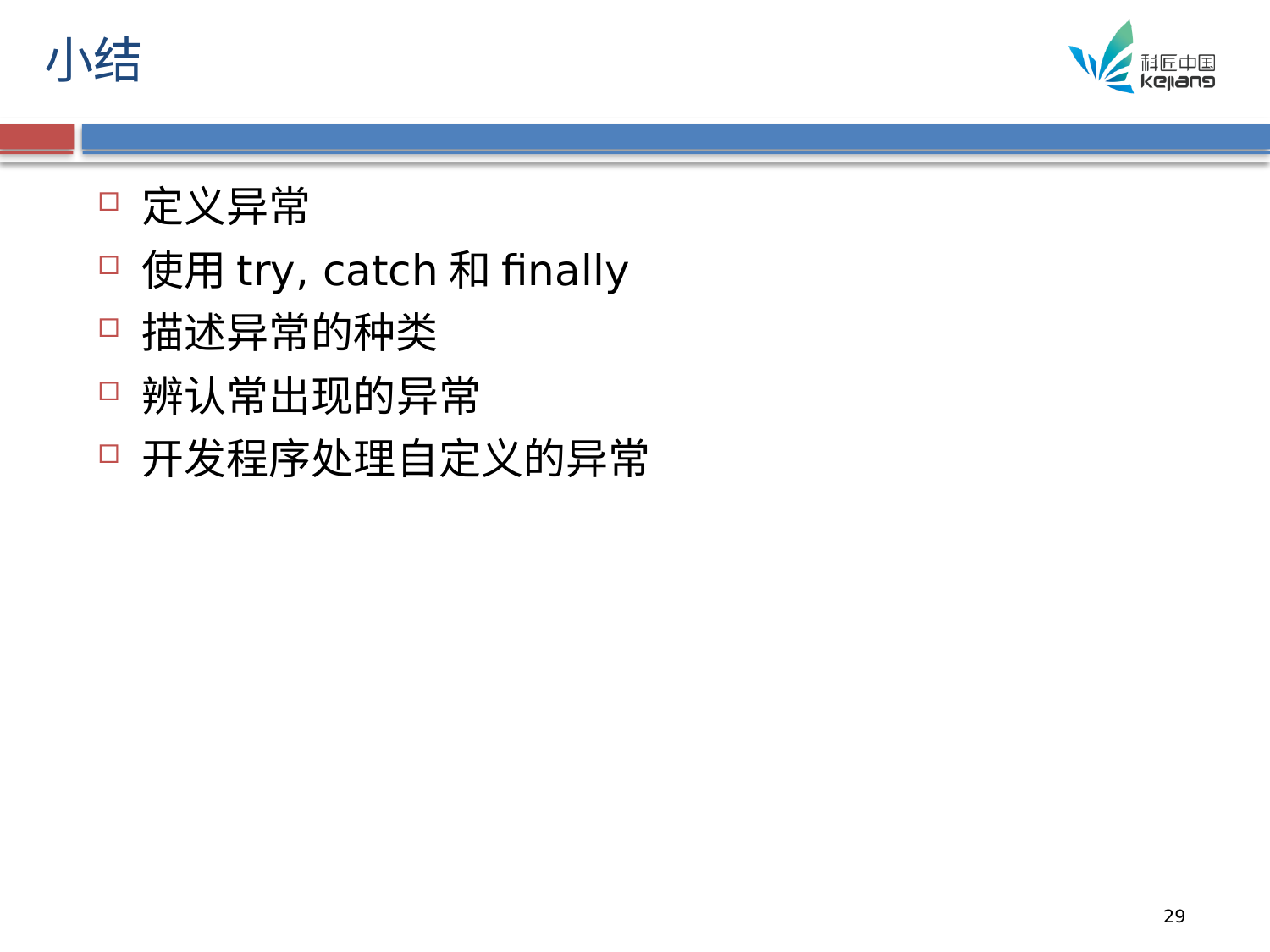

# 小结
定义异常
使用try, catch和finally
描述异常的种类
辨认常出现的异常
开发程序处理自定义的异常
29